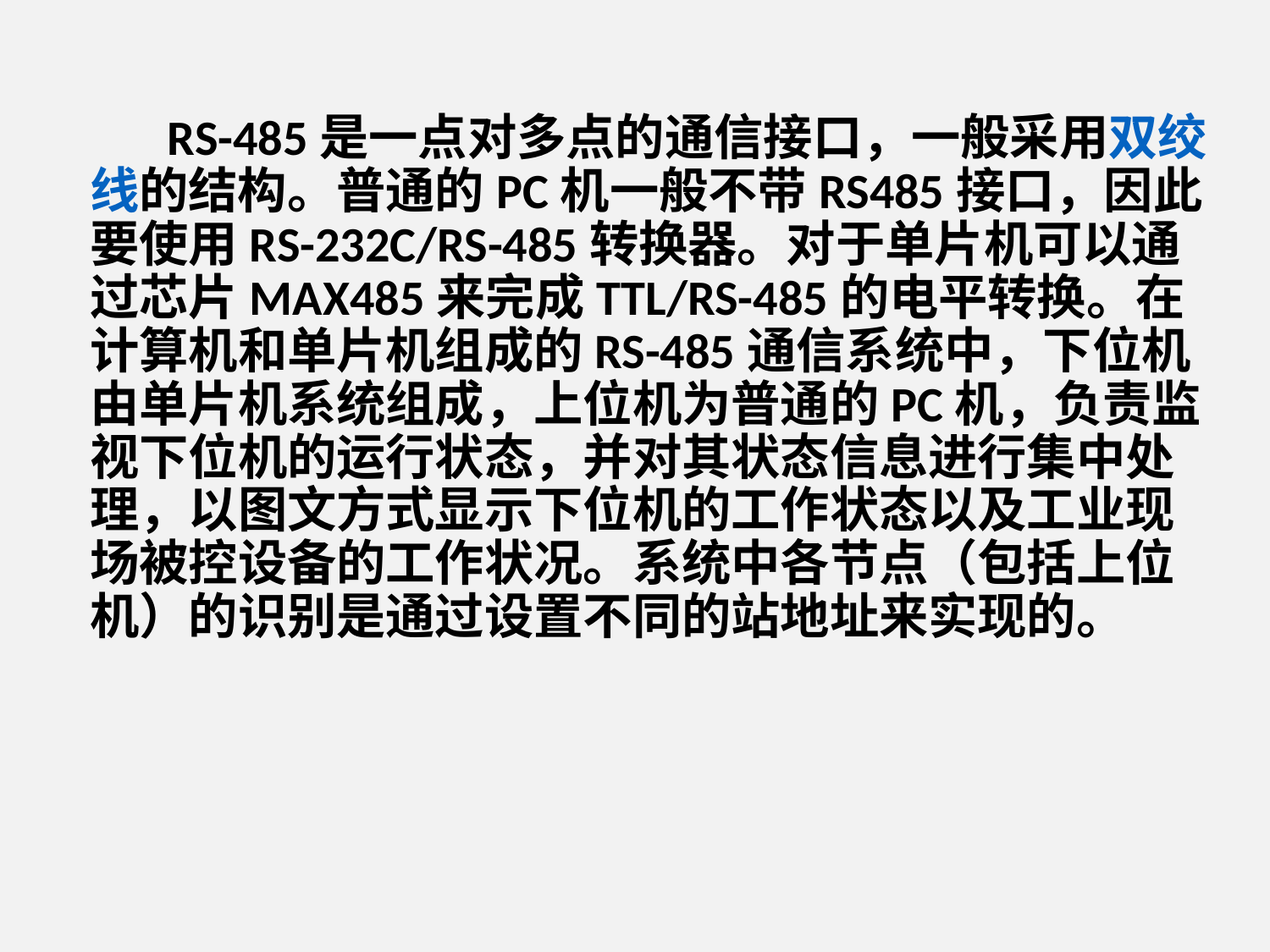

RS-485是一点对多点的通信接口，一般采用双绞线的结构。普通的PC机一般不带RS485接口，因此要使用RS-232C/RS-485转换器。对于单片机可以通过芯片MAX485来完成TTL/RS-485的电平转换。在计算机和单片机组成的RS-485通信系统中，下位机由单片机系统组成，上位机为普通的PC机，负责监视下位机的运行状态，并对其状态信息进行集中处理，以图文方式显示下位机的工作状态以及工业现场被控设备的工作状况。系统中各节点（包括上位机）的识别是通过设置不同的站地址来实现的。